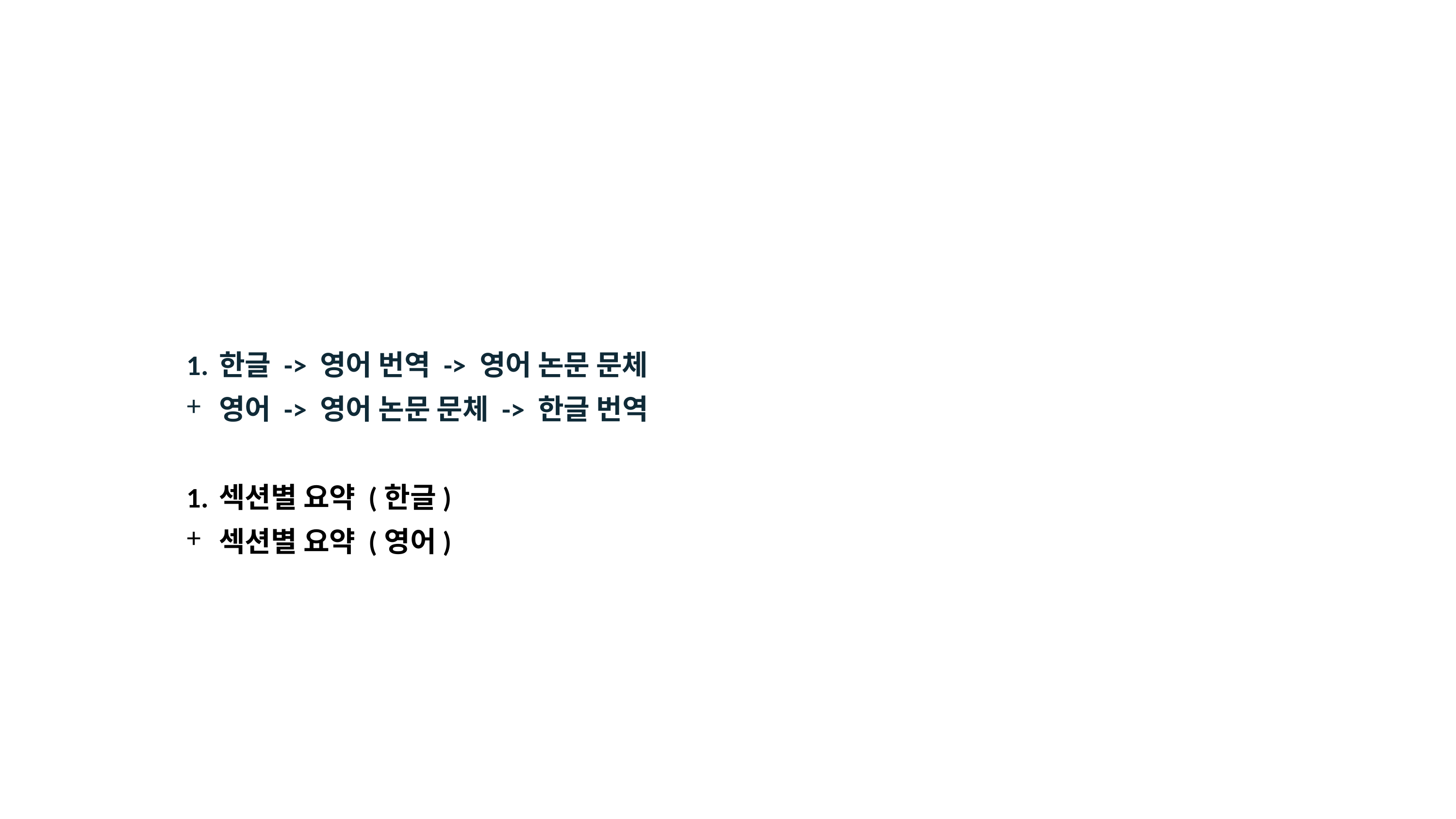

한글 -> 영어 번역 -> 영어 논문 문체
영어 -> 영어 논문 문체 -> 한글 번역

섹션별 요약 (한글)
섹션별 요약 (영어)